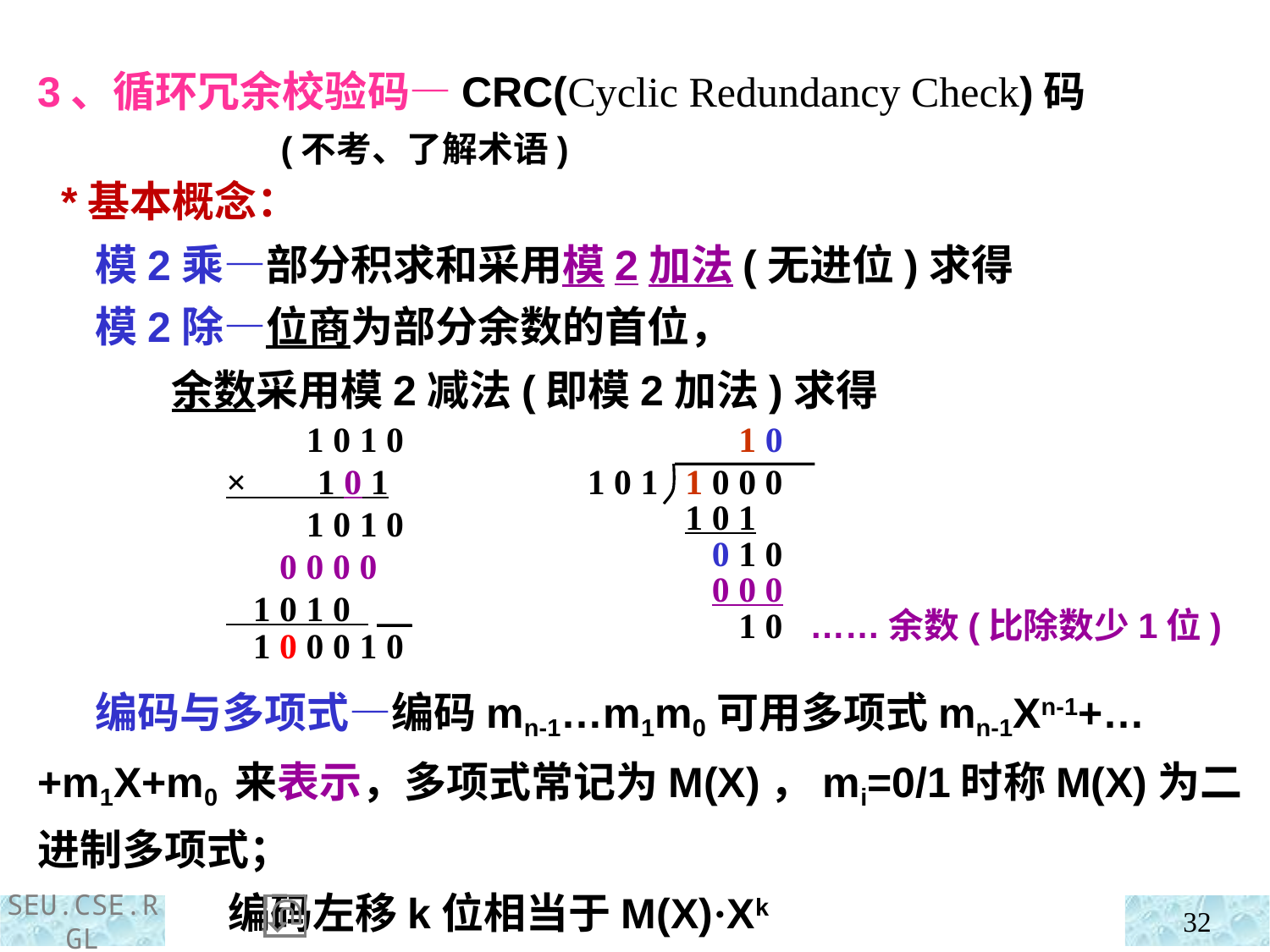

3、循环冗余校验码—CRC(Cyclic Redundancy Check)码
                         (不考、了解术语)
  *基本概念：
     模2乘—部分积求和采用模2加法(无进位)求得
     模2除—位商为部分余数的首位，
             余数采用模2减法(即模2加法)求得
          1 0 1 0
 ×        1 0 1
          1 0 1 0
       0 0 0 0
    1 0 1 0  ＿
    1 0 0 0 1 0
                 1 0
1 0 1   1 0 0 0
           1 0 1
              0 1 0
              0 0 0
                 1 0   ……余数(比除数少1位)

     编码与多项式—编码mn-1…m1m0可用多项式mn-1Xn-1+…+m1X+m0 来表示，多项式常记为M(X)，mi=0/1时称M(X)为二进制多项式；
                   编码左移k位相当于M(X)·Xk

32